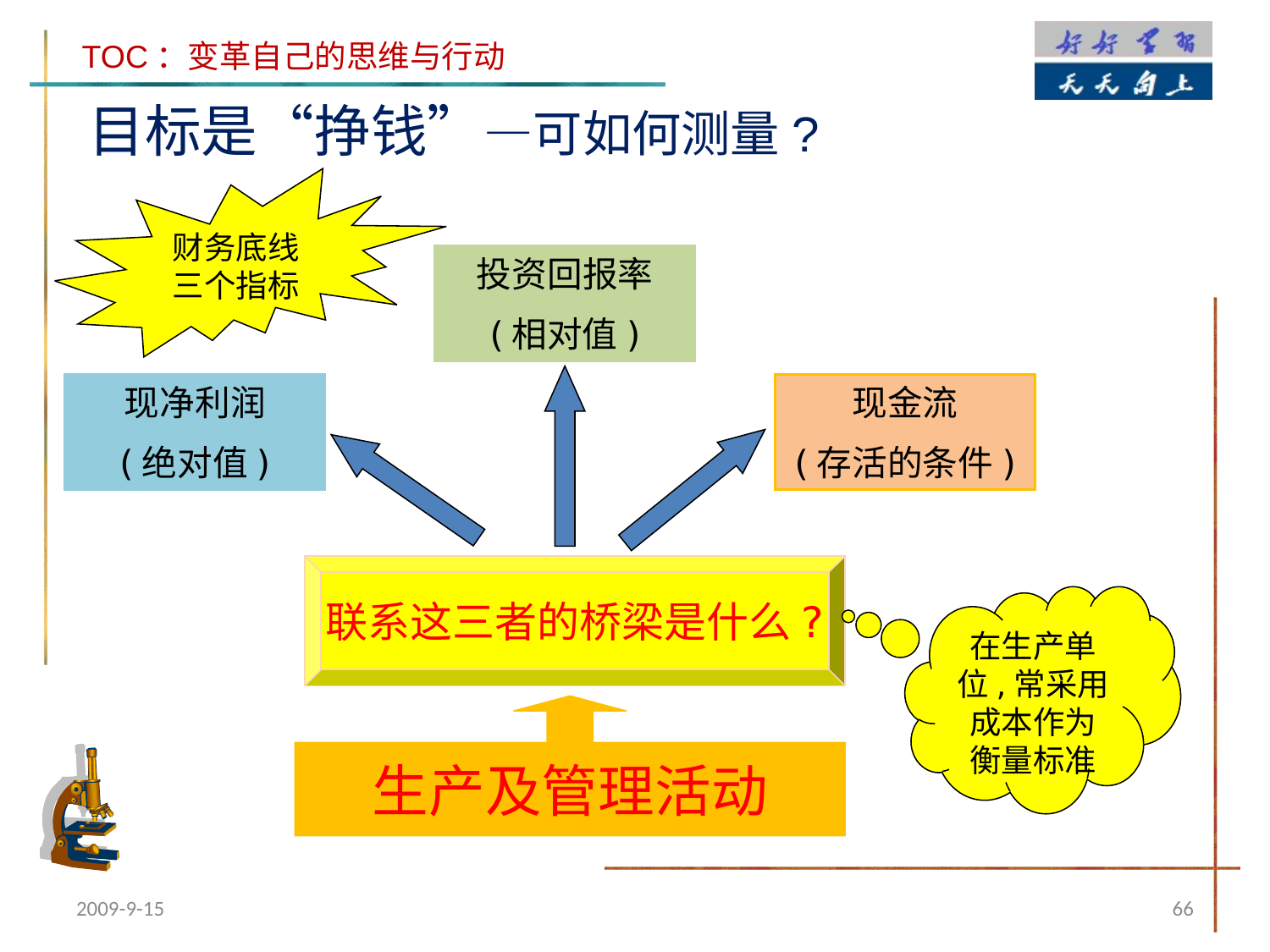

目标是“挣钱”—可如何测量?
财务底线
三个指标
投资回报率
(相对值)
现净利润
(绝对值)
现金流
(存活的条件)

联系这三者的桥梁是什么?
在生产单位,常采用成本作为衡量标准
生产及管理活动

2009-9-15
66